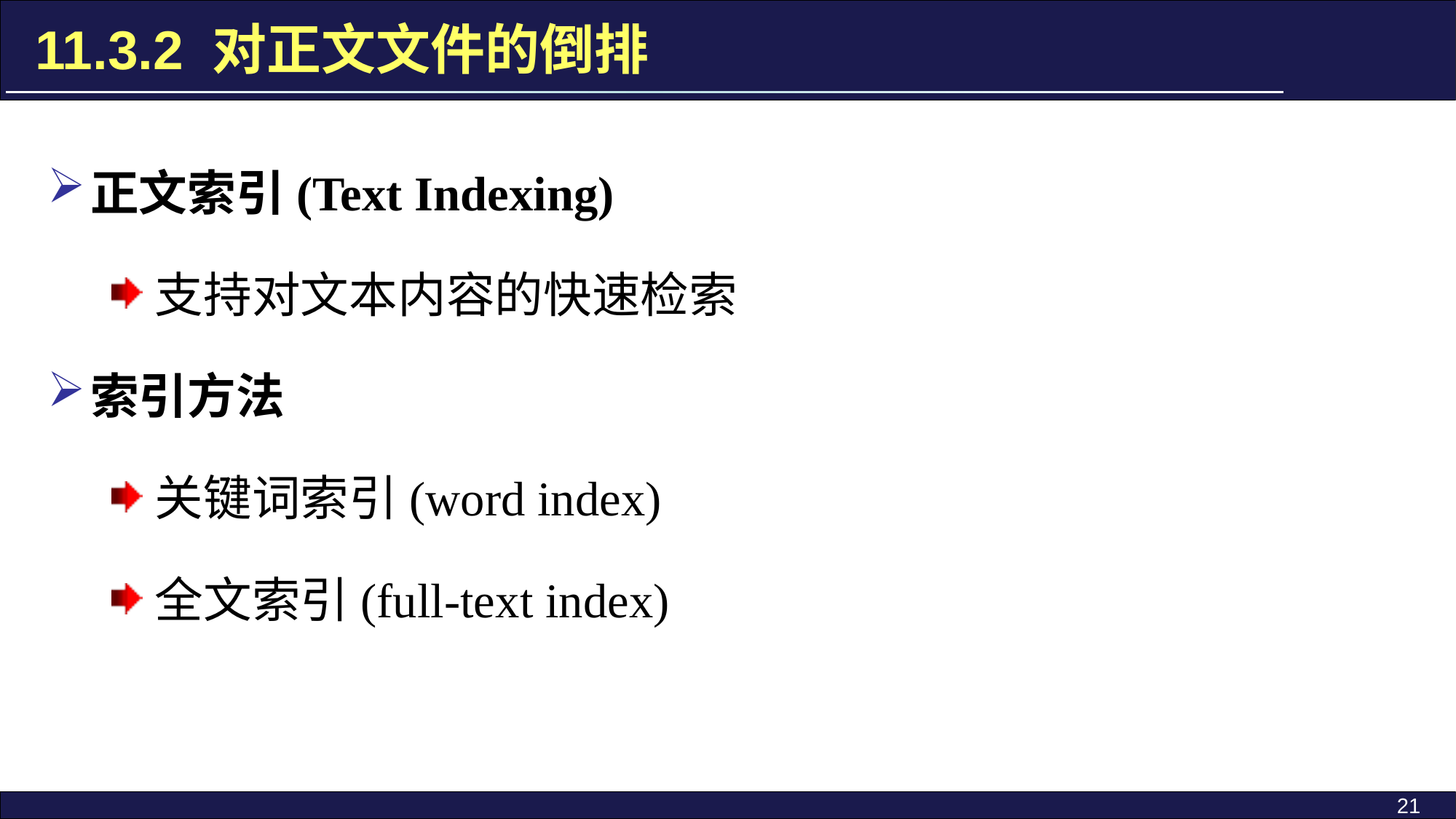

11.3.2 对正文文件的倒排
正文索引(Text Indexing)
支持对文本内容的快速检索
索引方法
关键词索引(word index)
全文索引(full-text index)
21